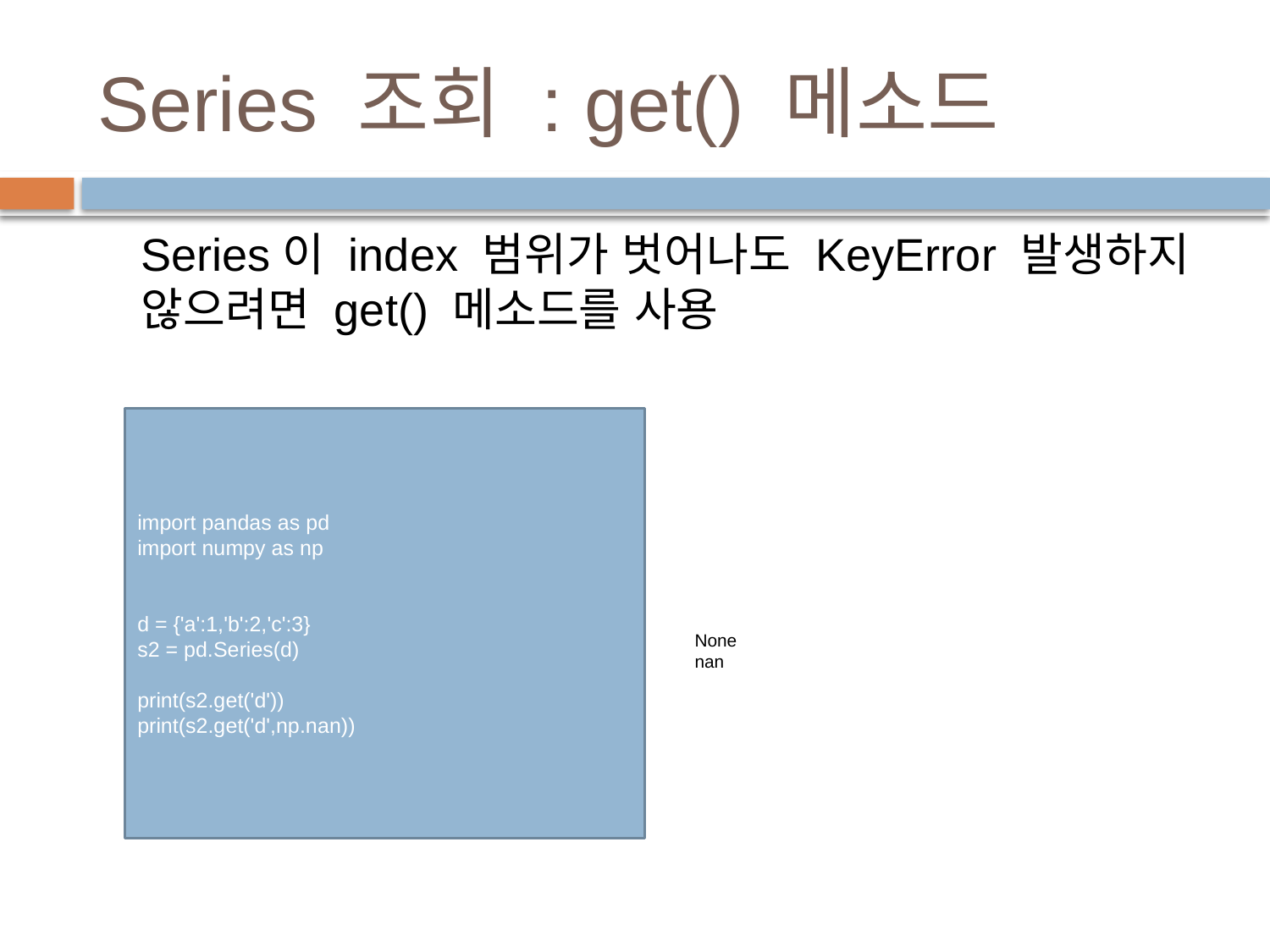

# Series 조회 : get() 메소드
Series이 index 범위가 벗어나도 KeyError 발생하지 않으려면 get() 메소드를 사용
import pandas as pd
import numpy as np

d = {'a':1,'b':2,'c':3}
s2 = pd.Series(d)

print(s2.get('d'))
print(s2.get('d',np.nan))
None
nan